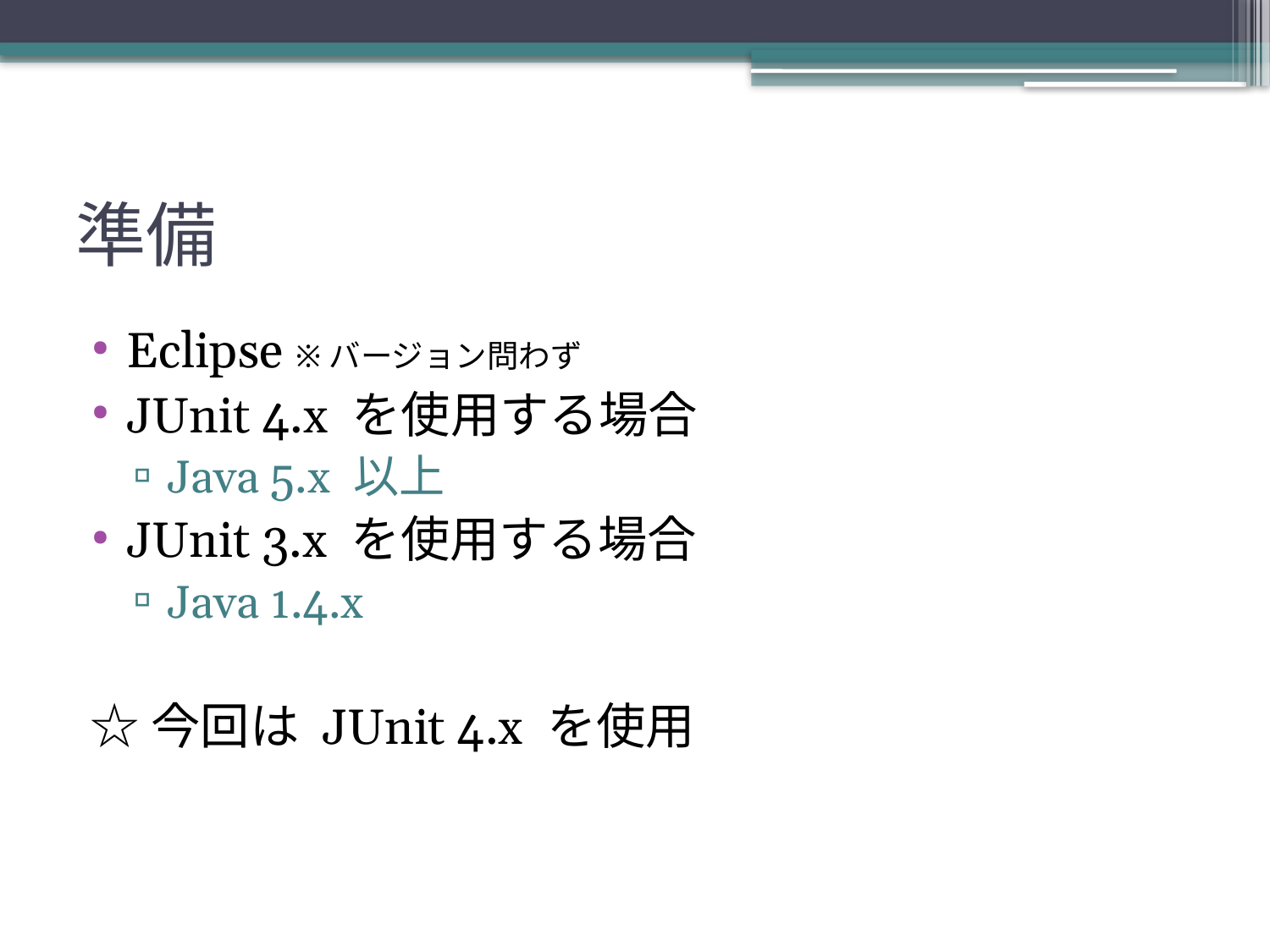

# 準備
Eclipse ※バージョン問わず
JUnit 4.x を使用する場合
Java 5.x 以上
JUnit 3.x を使用する場合
Java 1.4.x
☆今回は JUnit 4.x を使用